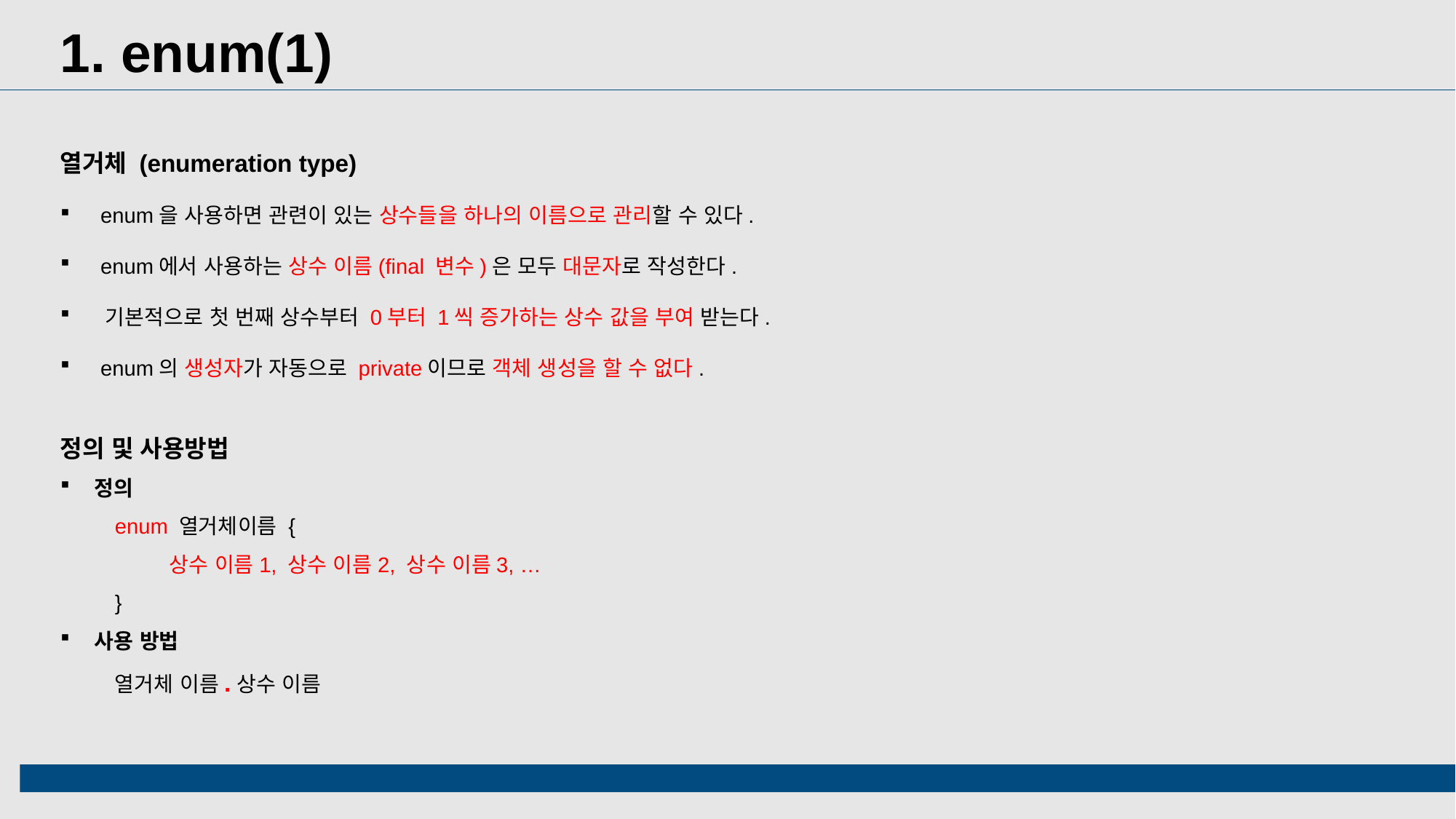

1. enum(1)
열거체 (enumeration type)
 enum을 사용하면 관련이 있는 상수들을 하나의 이름으로 관리할 수 있다.
 enum에서 사용하는 상수 이름(final 변수)은 모두 대문자로 작성한다.
 기본적으로 첫 번째 상수부터 0부터 1씩 증가하는 상수 값을 부여 받는다.
 enum의 생성자가 자동으로 private이므로 객체 생성을 할 수 없다.

정의 및 사용방법
정의
enum 열거체이름 {
상수 이름1, 상수 이름2, 상수 이름3, …
}
사용 방법
열거체 이름.상수 이름